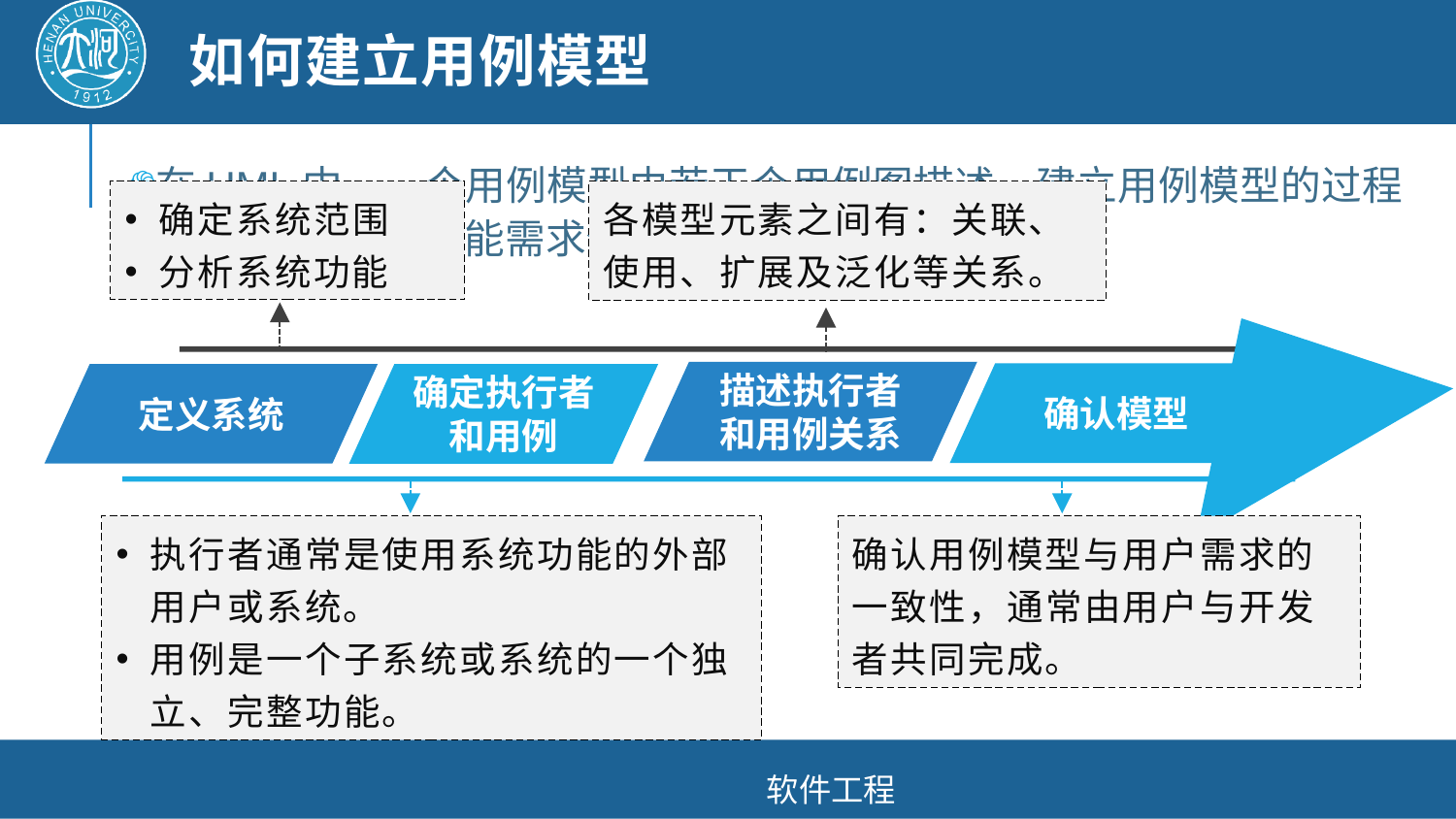

# 如何建立用例模型
在UML中，一个用例模型由若干个用例图描述。建立用例模型的过程就是对系统进行功能需求分析的过程。
确定系统范围
分析系统功能
各模型元素之间有：关联、使用、扩展及泛化等关系。

确认模型

描述执行者和用例关系
定义系统
确定执行者和用例

执行者通常是使用系统功能的外部用户或系统。
用例是一个子系统或系统的一个独立、完整功能。
确认用例模型与用户需求的一致性，通常由用户与开发者共同完成。

软件工程
62